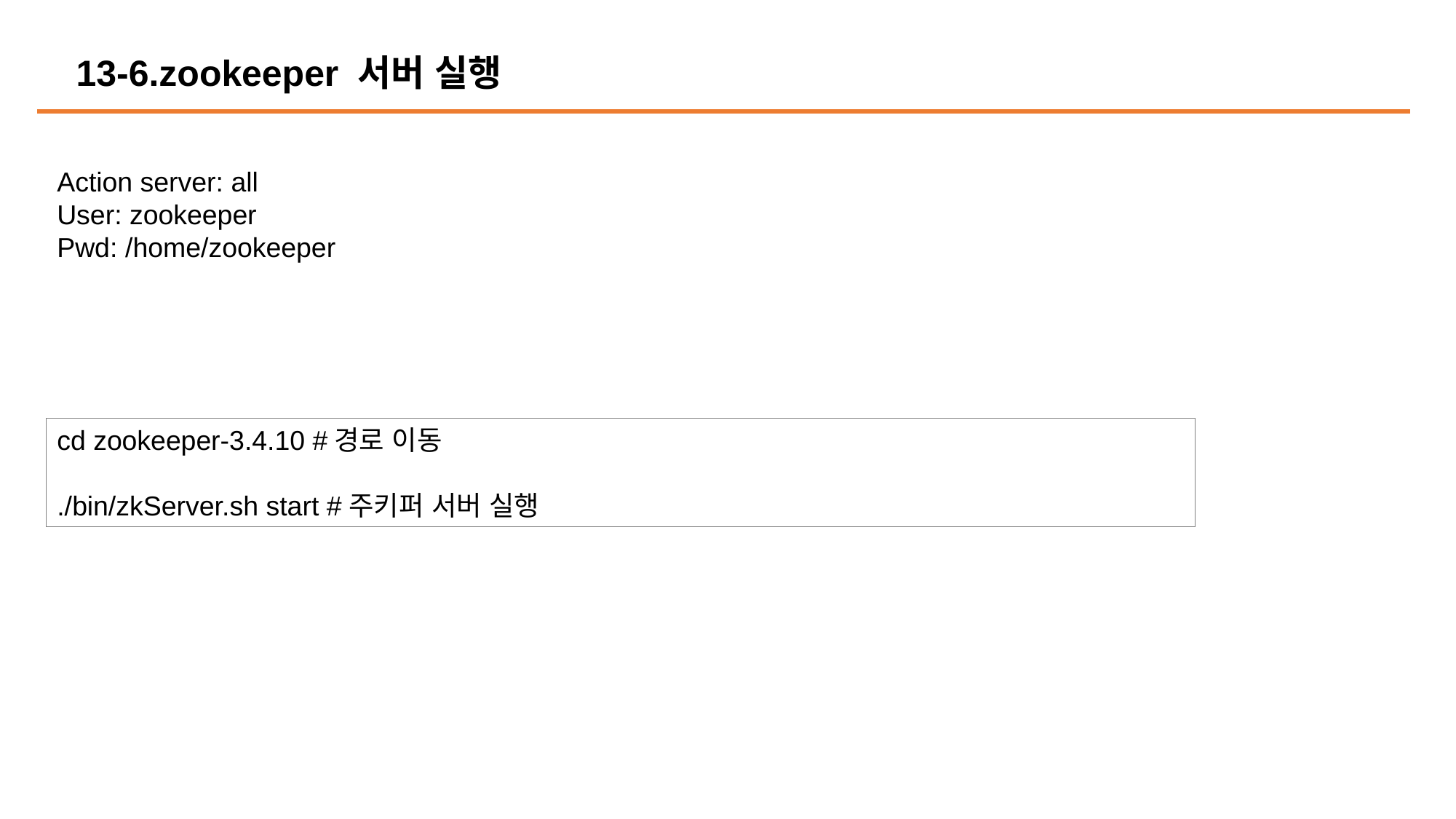

13-6.zookeeper 서버 실행
Action server: all
User: zookeeper
Pwd: /home/zookeeper
cd zookeeper-3.4.10 #경로 이동

./bin/zkServer.sh start #주키퍼 서버 실행